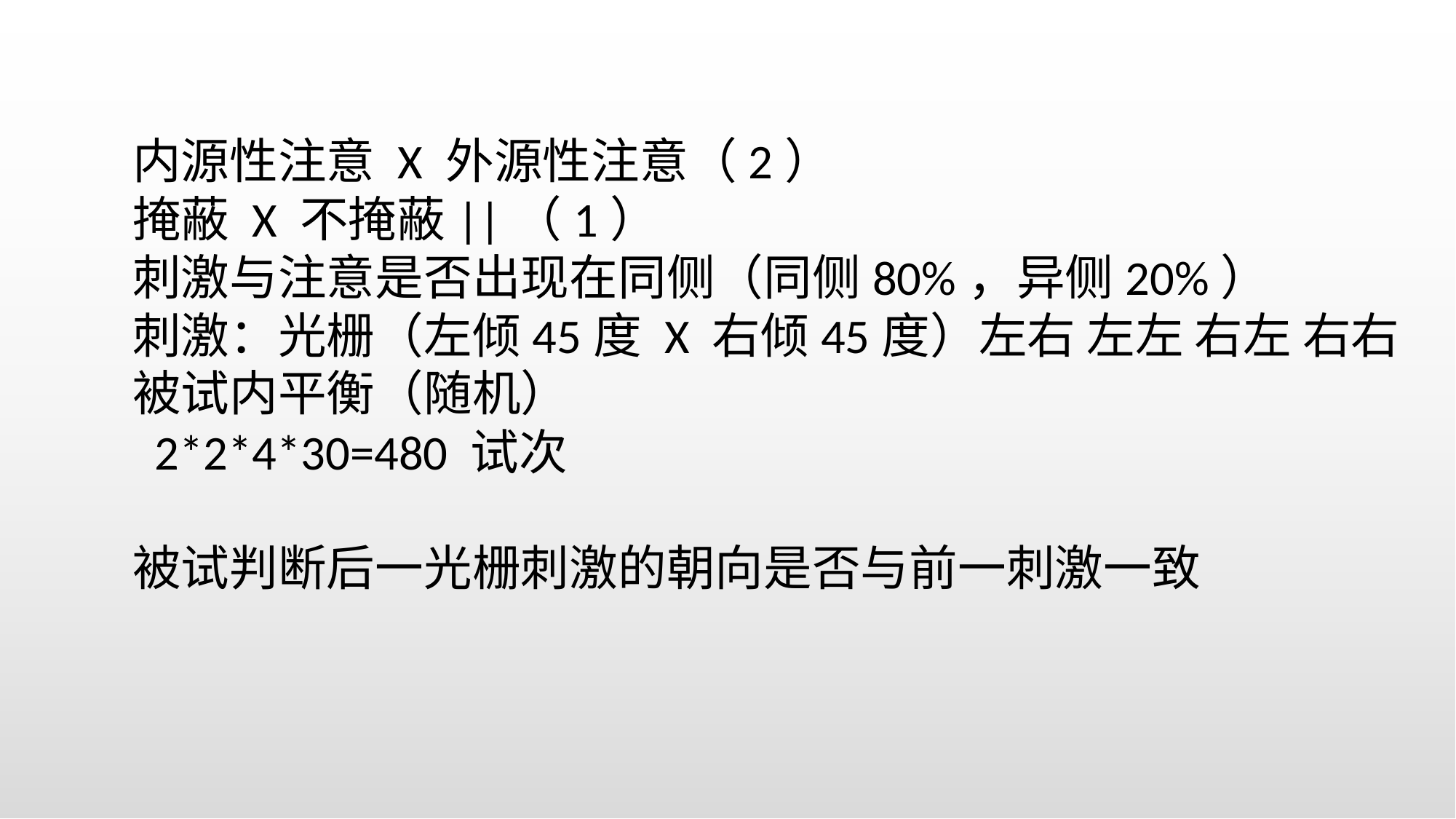

内源性注意 X 外源性注意（2）
掩蔽 X 不掩蔽||（1）
刺激与注意是否出现在同侧（同侧80%，异侧20%）
刺激：光栅（左倾45度 X 右倾45度）左右 左左 右左 右右
被试内平衡（随机）
 2*2*4*30=480 试次

被试判断后一光栅刺激的朝向是否与前一刺激一致